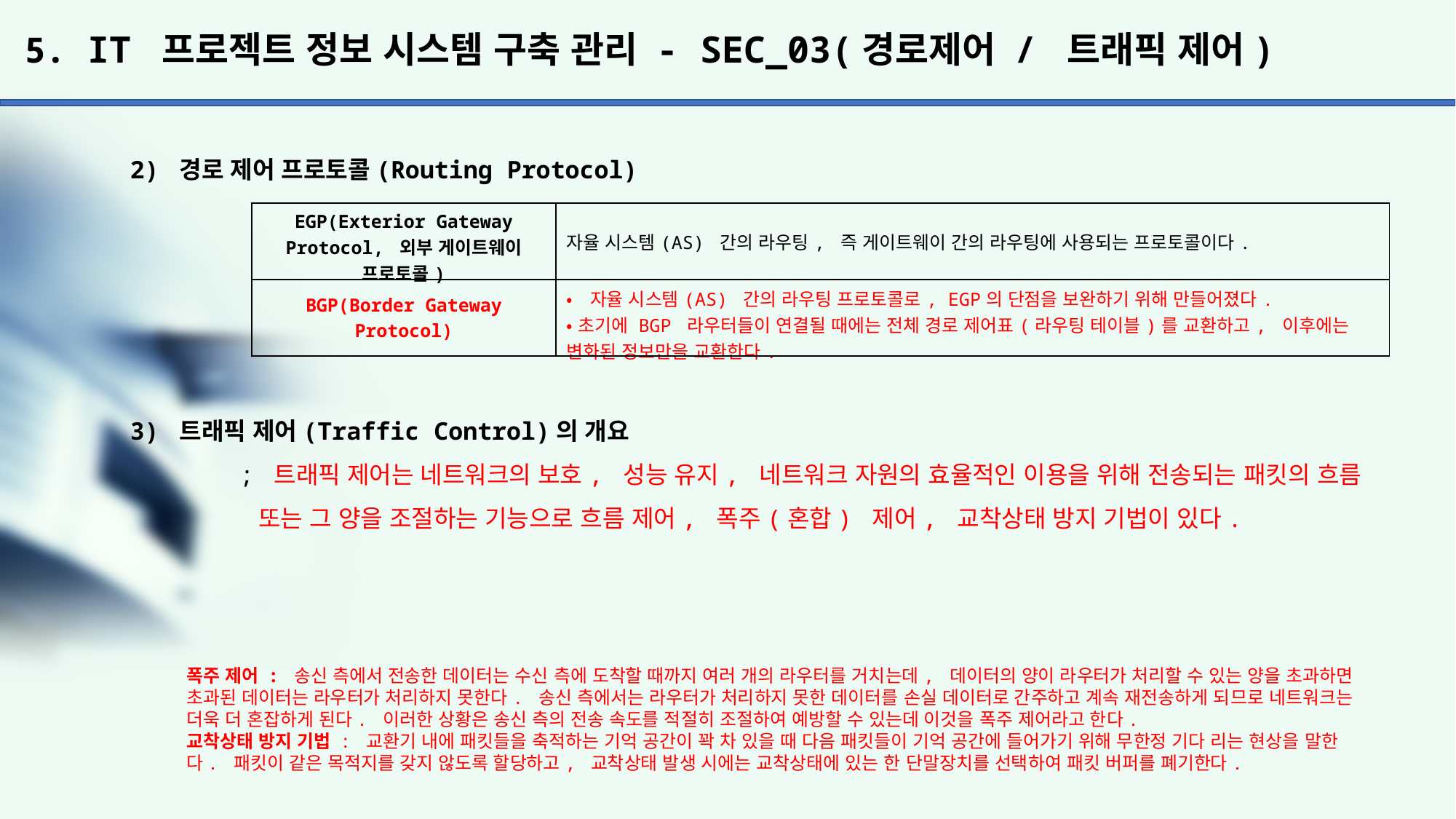

# 5. IT 프로젝트 정보 시스템 구축 관리 - SEC_03(경로제어 / 트래픽 제어)
2) 경로 제어 프로토콜(Routing Protocol)

3) 트래픽 제어(Traffic Control)의 개요
	; 트래픽 제어는 네트워크의 보호, 성능 유지, 네트워크 자원의 효율적인 이용을 위해 전송되는 패킷의 흐름
	  또는 그 양을 조절하는 기능으로 흐름 제어, 폭주(혼합) 제어, 교착상태 방지 기법이 있다.
| EGP(Exterior Gateway Protocol, 외부 게이트웨이 프로토콜) | 자율 시스템(AS) 간의 라우팅, 즉 게이트웨이 간의 라우팅에 사용되는 프로토콜이다. |
| --- | --- |
| BGP(Border Gateway Protocol) | •자율 시스템(AS) 간의 라우팅 프로토콜로, EGP의 단점을 보완하기 위해 만들어졌다. •초기에 BGP 라우터들이 연결될 때에는 전체 경로 제어표(라우팅 테이블)를 교환하고, 이후에는 변화된 정보만을 교환한다. |
폭주 제어 : 송신 측에서 전송한 데이터는 수신 측에 도착할 때까지 여러 개의 라우터를 거치는데, 데이터의 양이 라우터가 처리할 수 있는 양을 초과하면 초과된 데이터는 라우터가 처리하지 못한다. 송신 측에서는 라우터가 처리하지 못한 데이터를 손실 데이터로 간주하고 계속 재전송하게 되므로 네트워크는 더욱 더 혼잡하게 된다. 이러한 상황은 송신 측의 전송 속도를 적절히 조절하여 예방할 수 있는데 이것을 폭주 제어라고 한다.
교착상태 방지 기법 : 교환기 내에 패킷들을 축적하는 기억 공간이 꽉 차 있을 때 다음 패킷들이 기억 공간에 들어가기 위해 무한정 기다 리는 현상을 말한다. 패킷이 같은 목적지를 갖지 않도록 할당하고, 교착상태 발생 시에는 교착상태에 있는 한 단말장치를 선택하여 패킷 버퍼를 폐기한다.